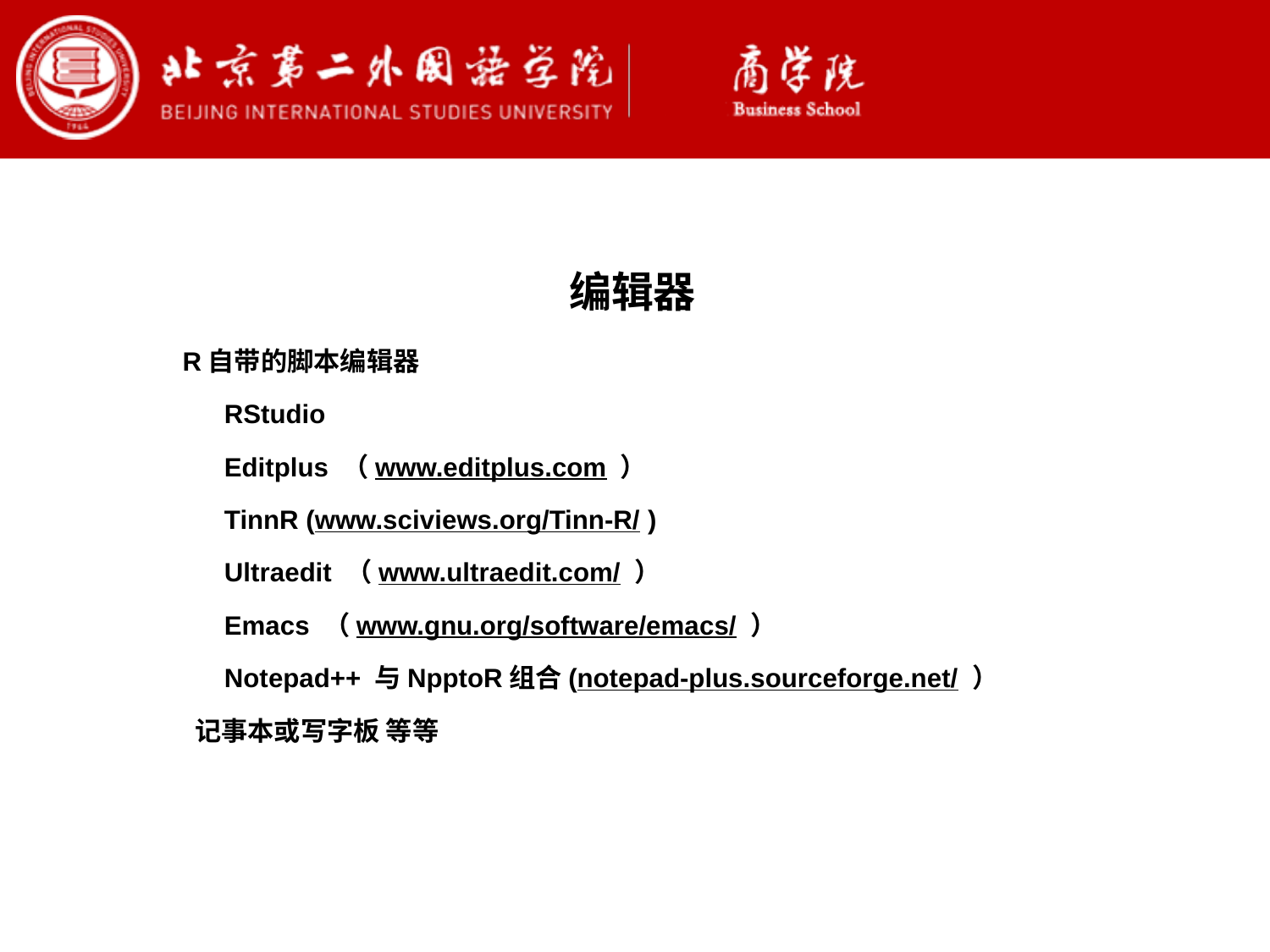

编辑器
R自带的脚本编辑器
	RStudio
 	Editplus （www.editplus.com ）
 	TinnR (www.sciviews.org/Tinn-R/ )
 	Ultraedit （www.ultraedit.com/ ）
 	Emacs （www.gnu.org/software/emacs/ ）
 	Notepad++ 与NpptoR组合(notepad-plus.sourceforge.net/ ）
 记事本或写字板 等等